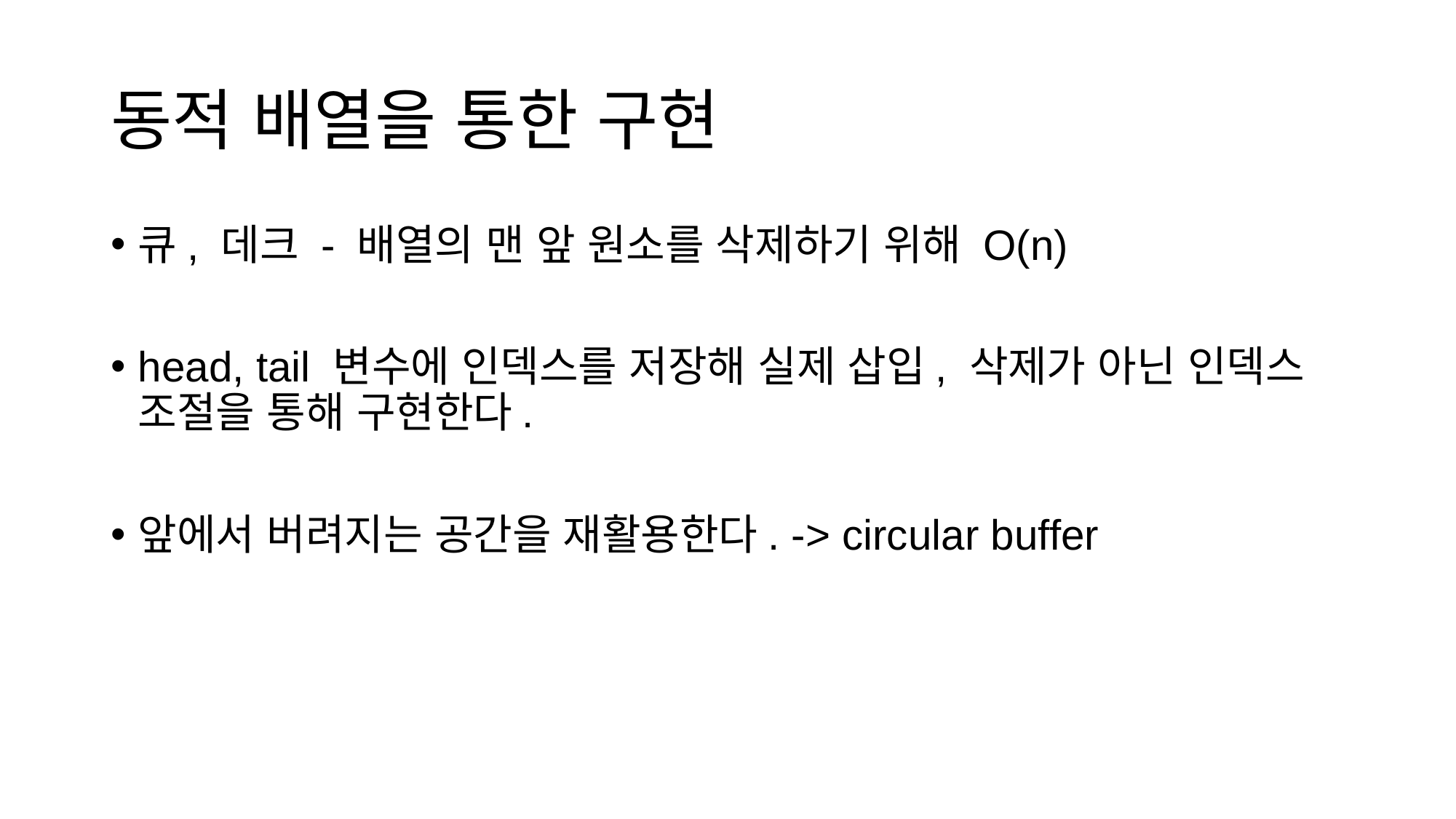

# 동적 배열을 통한 구현
큐, 데크 - 배열의 맨 앞 원소를 삭제하기 위해 O(n)

head, tail 변수에 인덱스를 저장해 실제 삽입, 삭제가 아닌 인덱스 조절을 통해 구현한다.

앞에서 버려지는 공간을 재활용한다. -> circular buffer